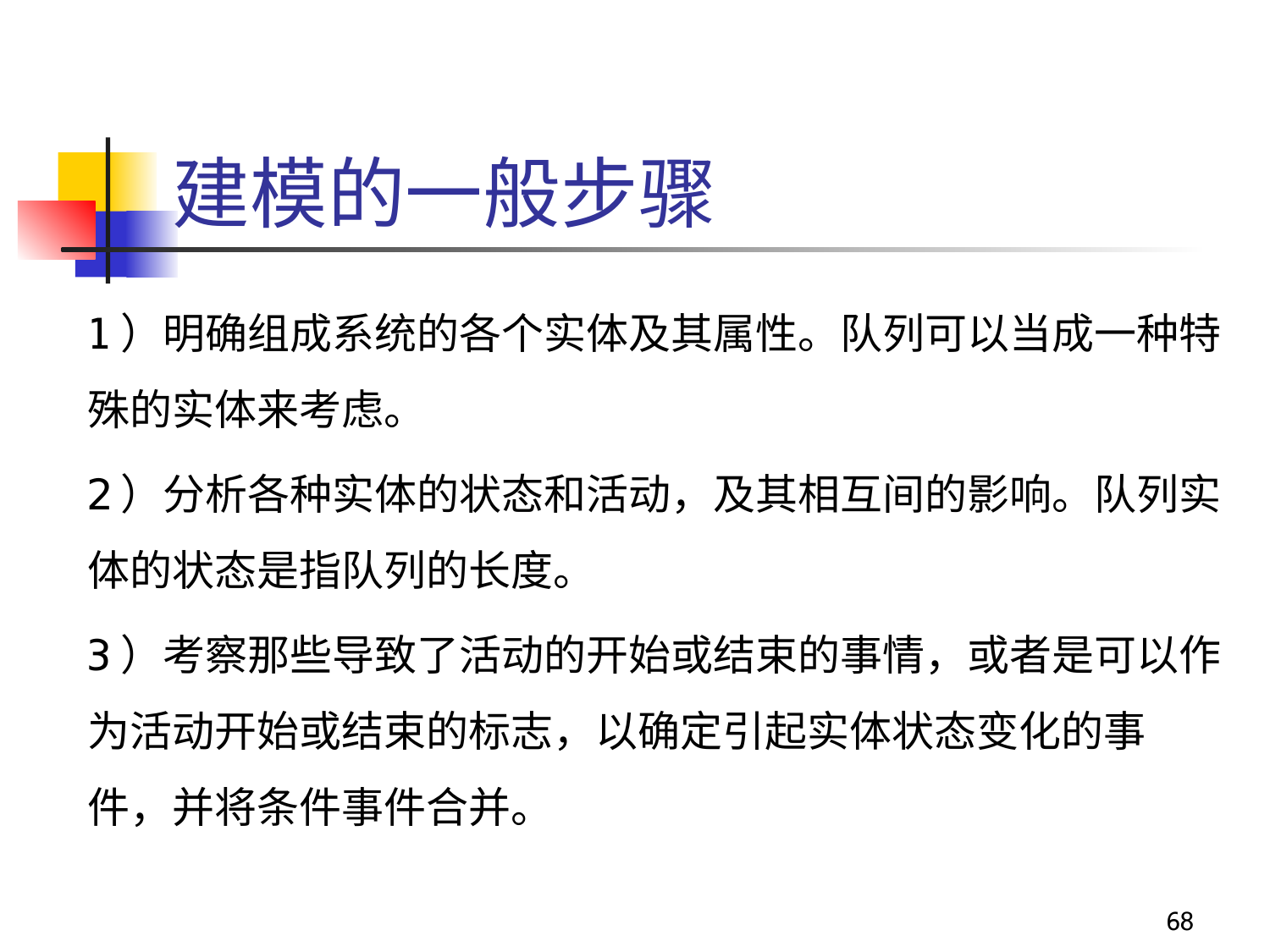

# 建模的一般步骤
1）明确组成系统的各个实体及其属性。队列可以当成一种特殊的实体来考虑。
2）分析各种实体的状态和活动，及其相互间的影响。队列实体的状态是指队列的长度。
3）考察那些导致了活动的开始或结束的事情，或者是可以作为活动开始或结束的标志，以确定引起实体状态变化的事件，并将条件事件合并。
68